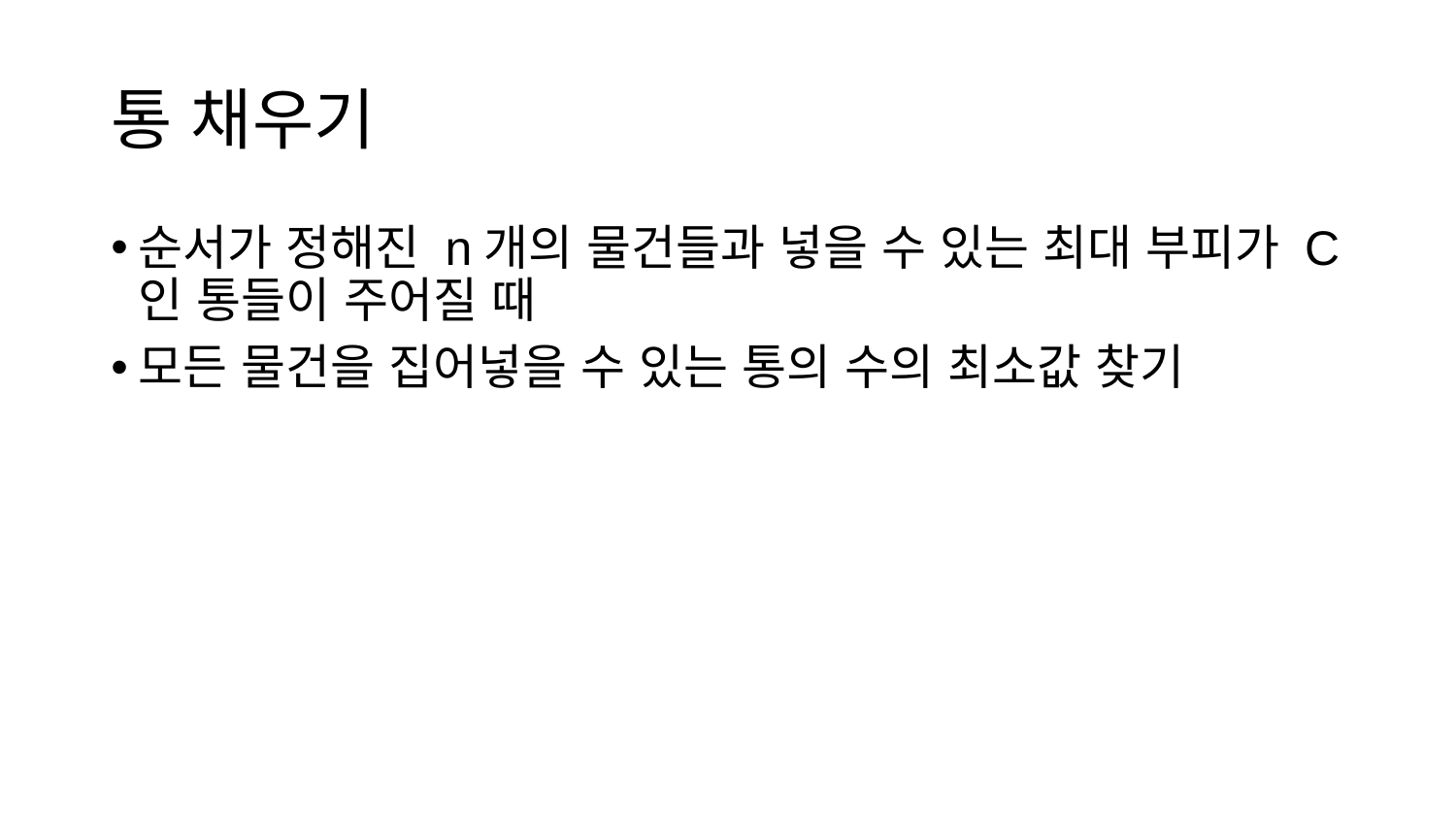

# 통 채우기
순서가 정해진 n개의 물건들과 넣을 수 있는 최대 부피가 C인 통들이 주어질 때
모든 물건을 집어넣을 수 있는 통의 수의 최소값 찾기